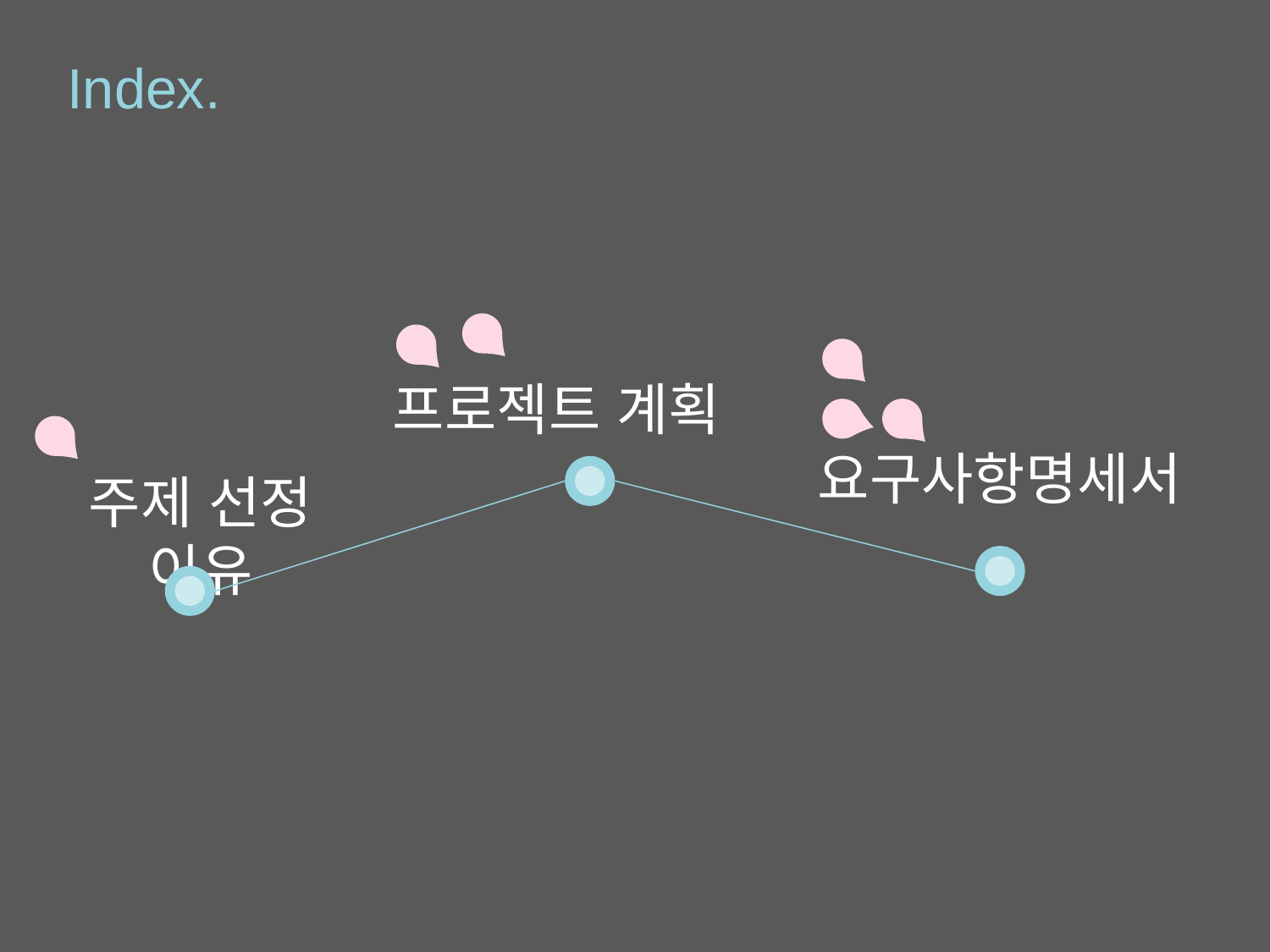

Index.

프로젝트 계획

요구사항명세서

주제 선정 이유